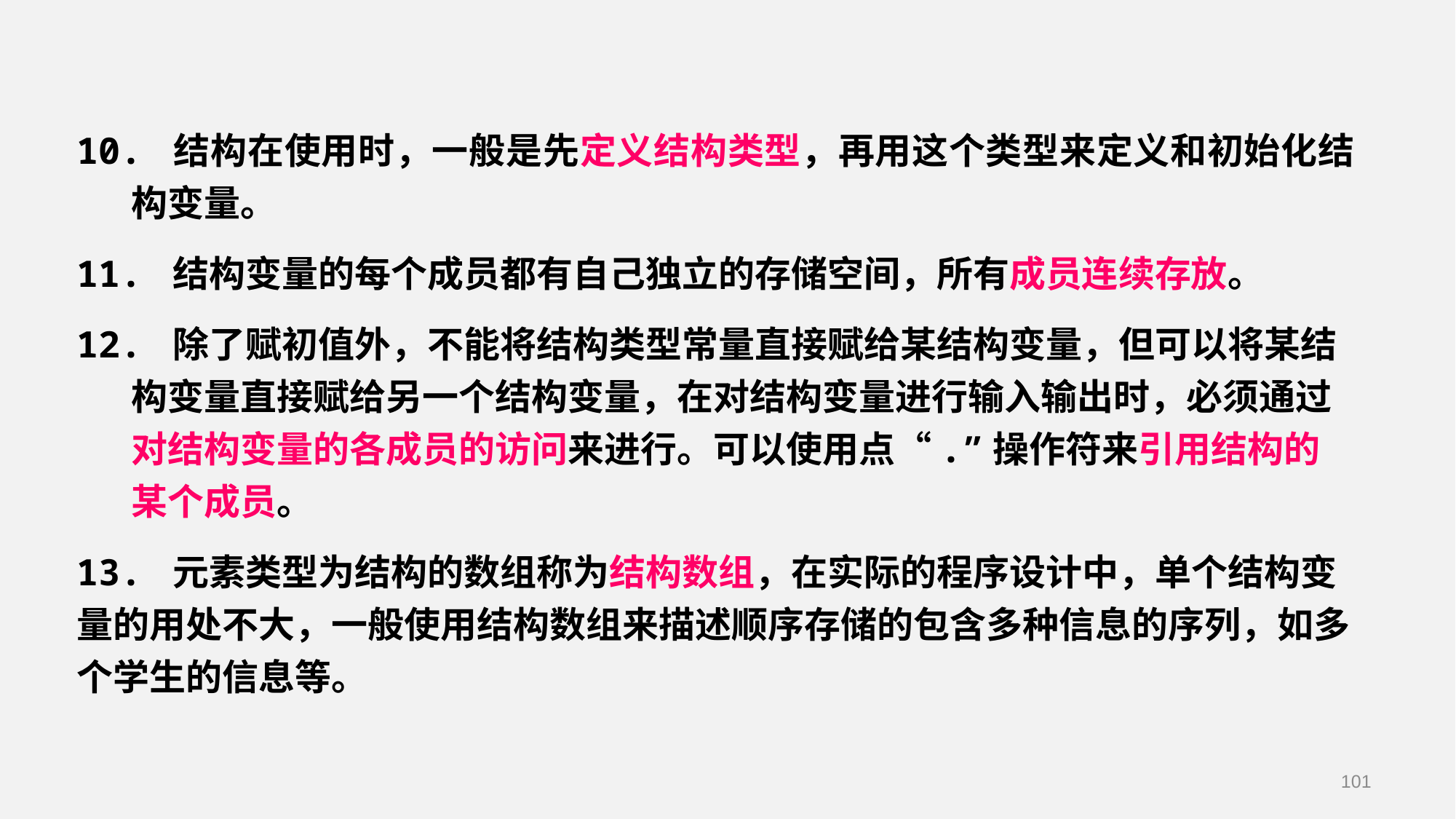

10. 结构在使用时，一般是先定义结构类型，再用这个类型来定义和初始化结构变量。
11. 结构变量的每个成员都有自己独立的存储空间，所有成员连续存放。
12. 除了赋初值外，不能将结构类型常量直接赋给某结构变量，但可以将某结构变量直接赋给另一个结构变量，在对结构变量进行输入输出时，必须通过对结构变量的各成员的访问来进行。可以使用点“.”操作符来引用结构的某个成员。
13. 元素类型为结构的数组称为结构数组，在实际的程序设计中，单个结构变量的用处不大，一般使用结构数组来描述顺序存储的包含多种信息的序列，如多个学生的信息等。
101